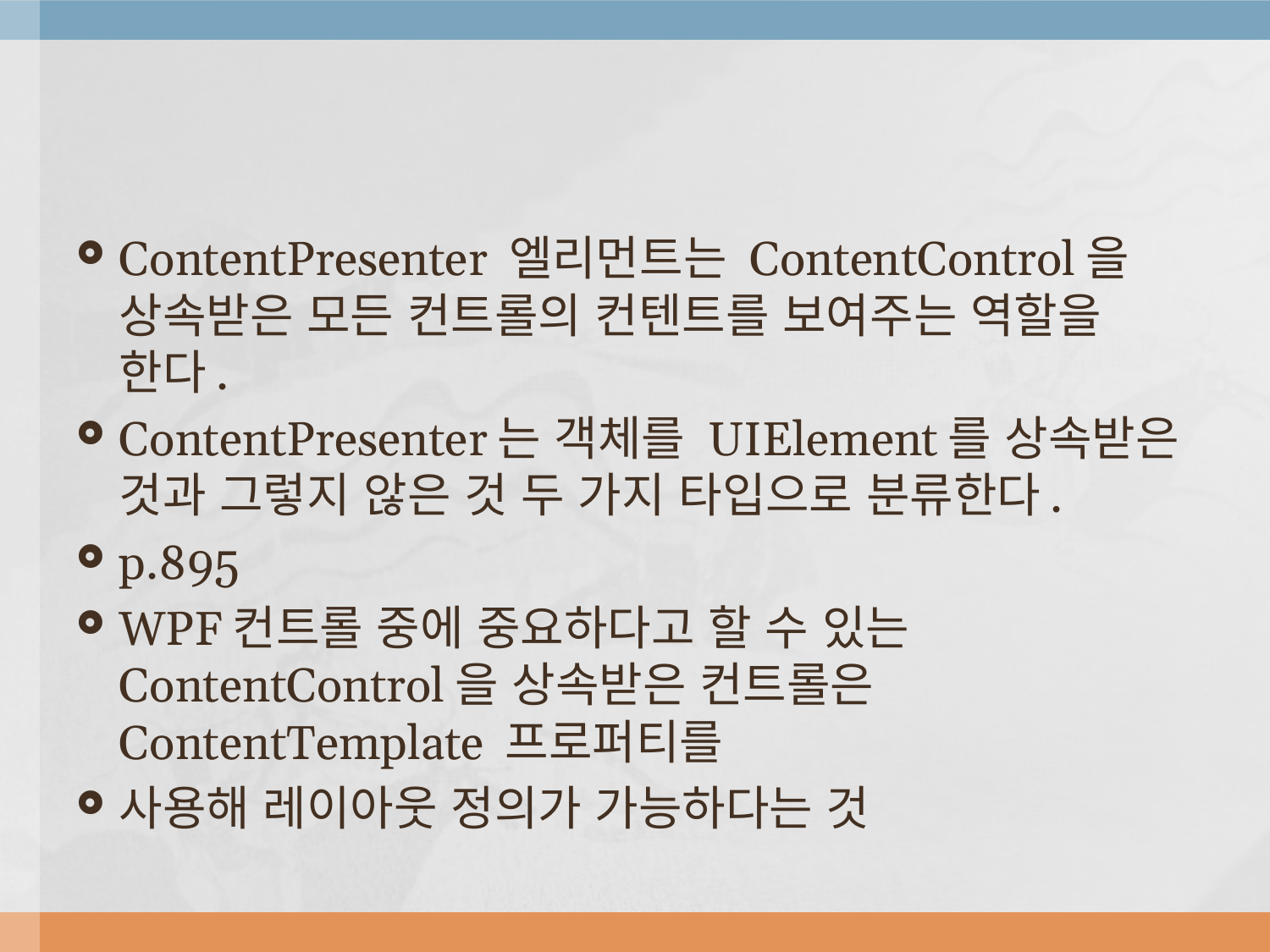

#
ContentPresenter 엘리먼트는 ContentControl을 상속받은 모든 컨트롤의 컨텐트를 보여주는 역할을 한다.
ContentPresenter는 객체를 UIElement를 상속받은 것과 그렇지 않은 것 두 가지 타입으로 분류한다.
p.895
WPF컨트롤 중에 중요하다고 할 수 있는 ContentControl을 상속받은 컨트롤은 ContentTemplate 프로퍼티를
사용해 레이아웃 정의가 가능하다는 것